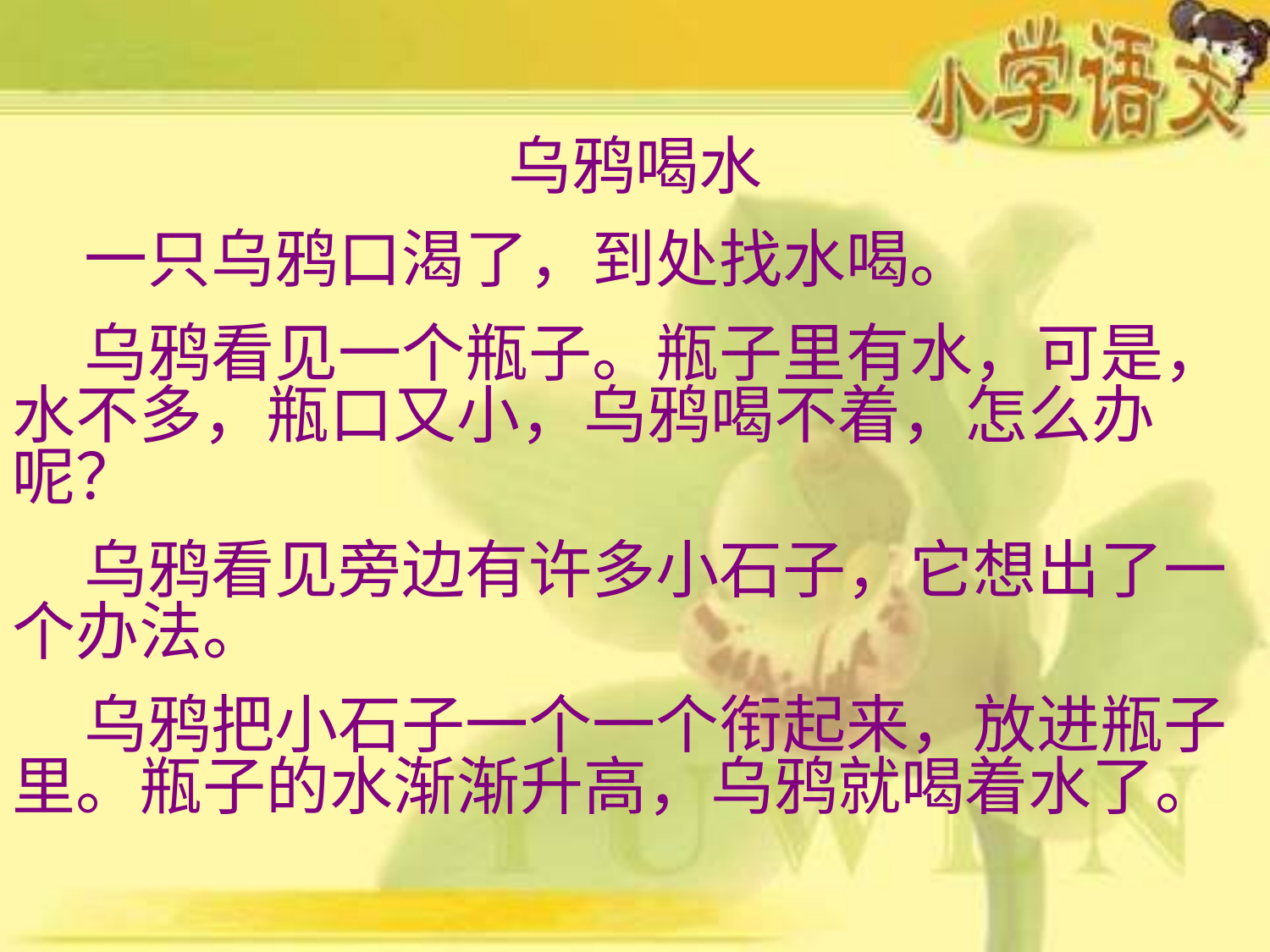

乌鸦喝水
    一只乌鸦口渴了，到处找水喝。
    乌鸦看见一个瓶子。瓶子里有水，可是，水不多，瓶口又小，乌鸦喝不着，怎么办呢？
    乌鸦看见旁边有许多小石子，它想出了一个办法。
    乌鸦把小石子一个一个衔起来，放进瓶子里。瓶子的水渐渐升高，乌鸦就喝着水了。